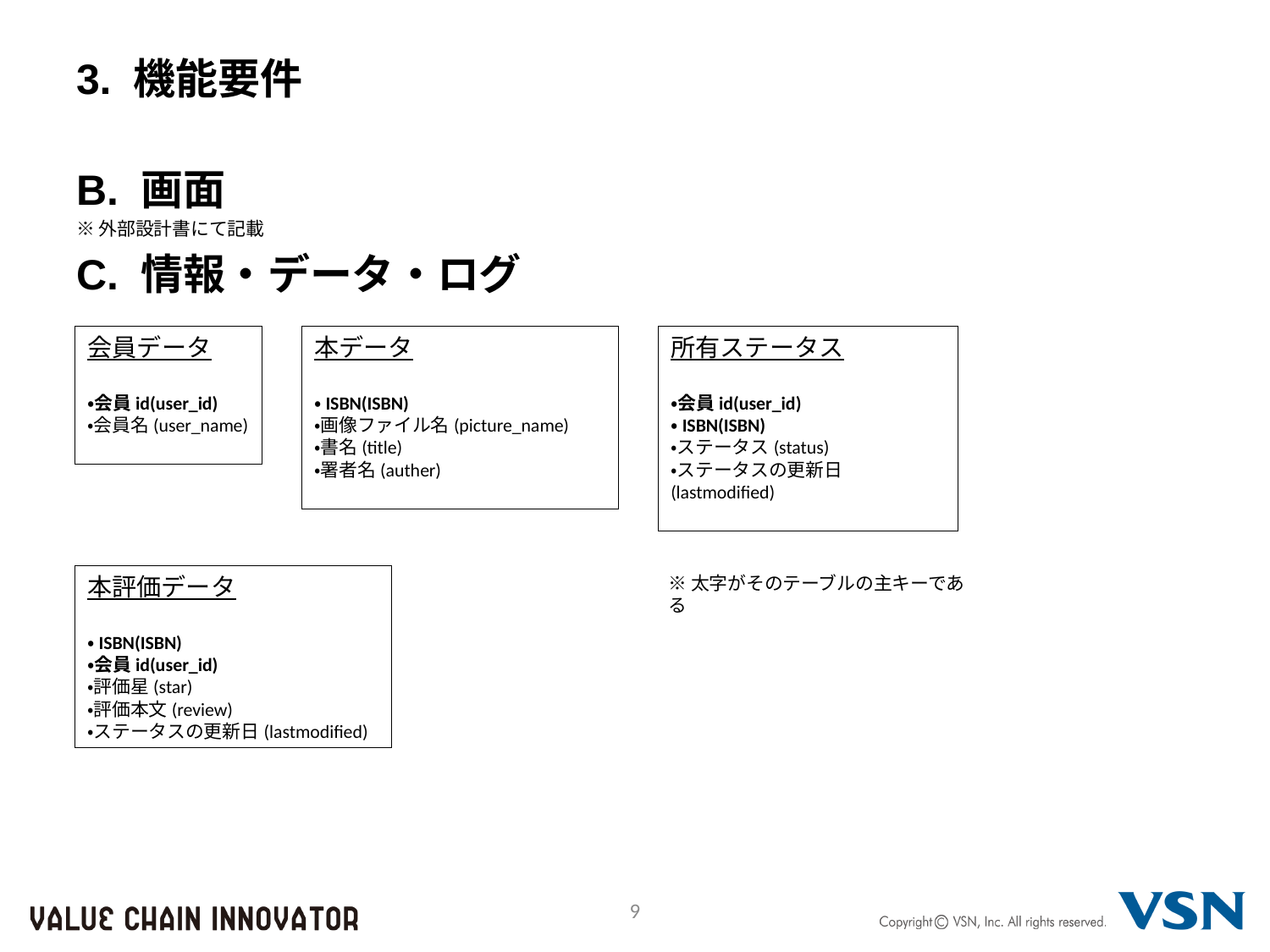

# 3. 機能要件
B. 画面
※外部設計書にて記載
C. 情報・データ・ログ

会員データ

・会員id(user_id)
・会員名(user_name)

本データ

・ISBN(ISBN)
・画像ファイル名(picture_name)
・書名(title)
・署者名(auther)

所有ステータス

・会員id(user_id)
・ISBN(ISBN)
・ステータス(status)
・ステータスの更新日(lastmodified)

本評価データ

・ISBN(ISBN)
・会員id(user_id)
・評価星(star)
・評価本文(review)
・ステータスの更新日(lastmodified)
※太字がそのテーブルの主キーである
9